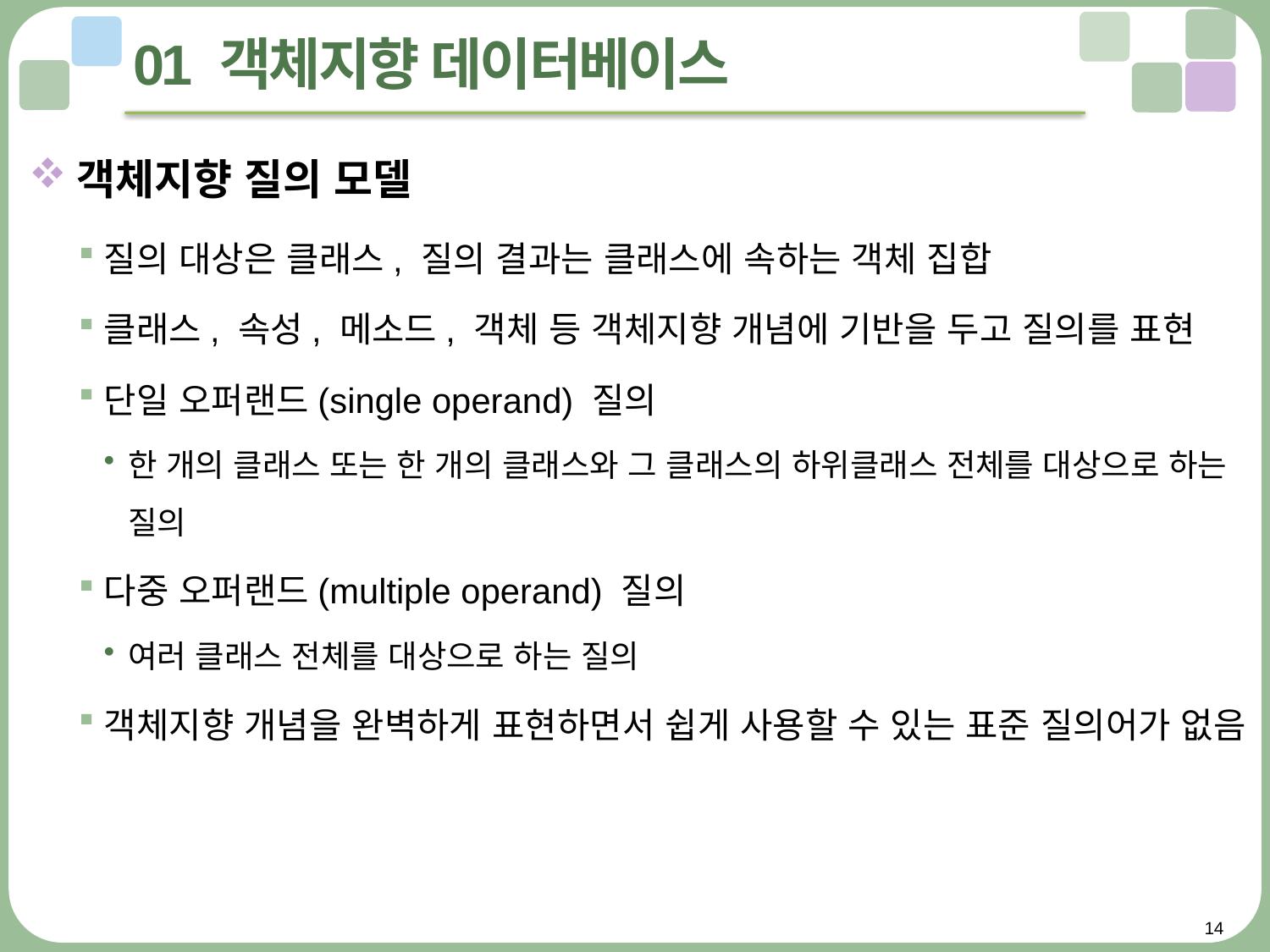

# 01 객체지향 데이터베이스
객체지향 질의 모델
질의 대상은 클래스, 질의 결과는 클래스에 속하는 객체 집합
클래스, 속성, 메소드, 객체 등 객체지향 개념에 기반을 두고 질의를 표현
단일 오퍼랜드(single operand) 질의
한 개의 클래스 또는 한 개의 클래스와 그 클래스의 하위클래스 전체를 대상으로 하는 질의
다중 오퍼랜드(multiple operand) 질의
여러 클래스 전체를 대상으로 하는 질의
객체지향 개념을 완벽하게 표현하면서 쉽게 사용할 수 있는 표준 질의어가 없음